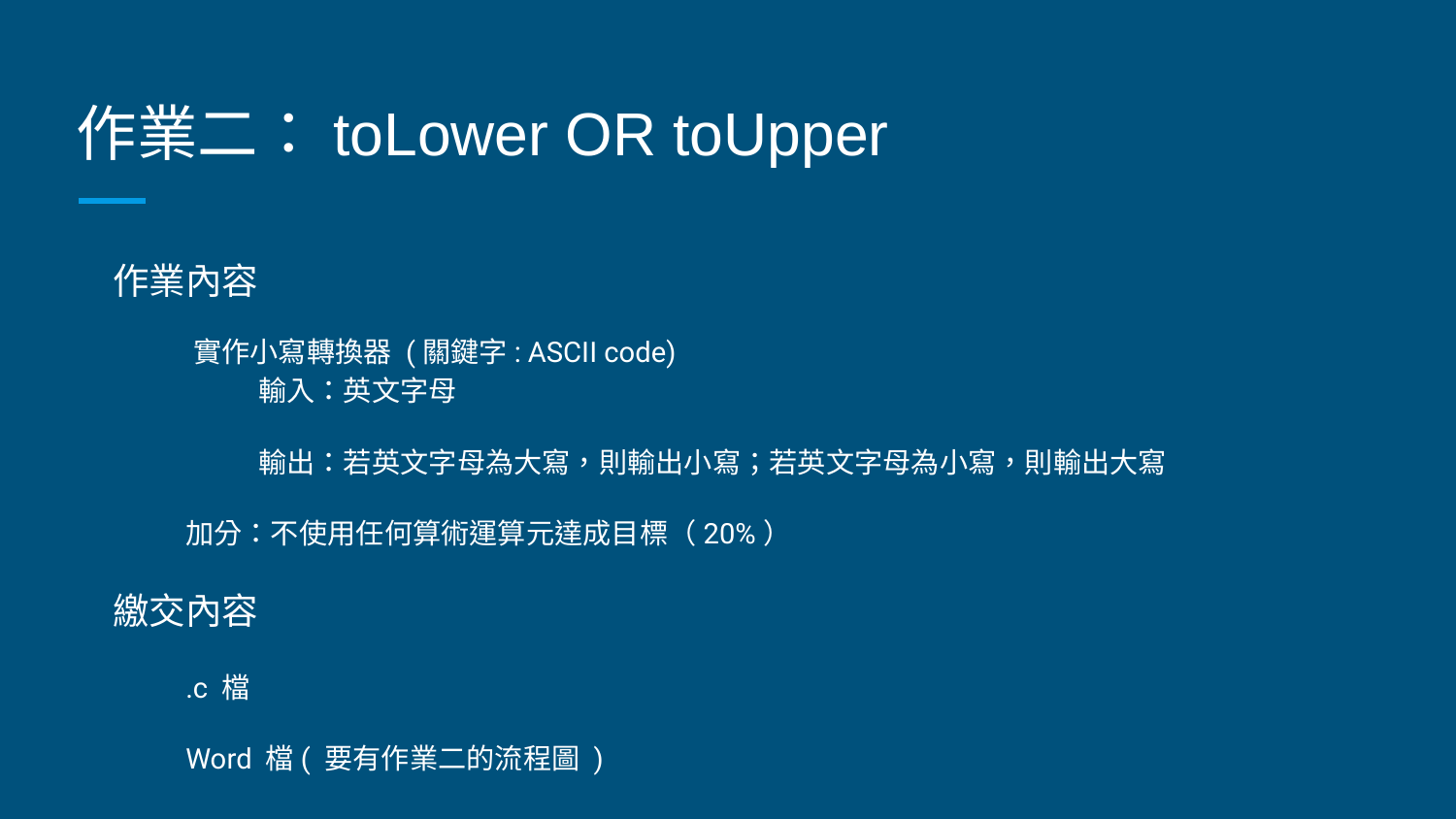

# 作業二：toLower OR toUpper
作業內容
實作小寫轉換器 (關鍵字: ASCII code)
輸入：英文字母
輸出：若英文字母為大寫，則輸出小寫；若英文字母為小寫，則輸出大寫
加分：不使用任何算術運算元達成目標（20%）
繳交內容
.c 檔
Word 檔( 要有作業二的流程圖 )